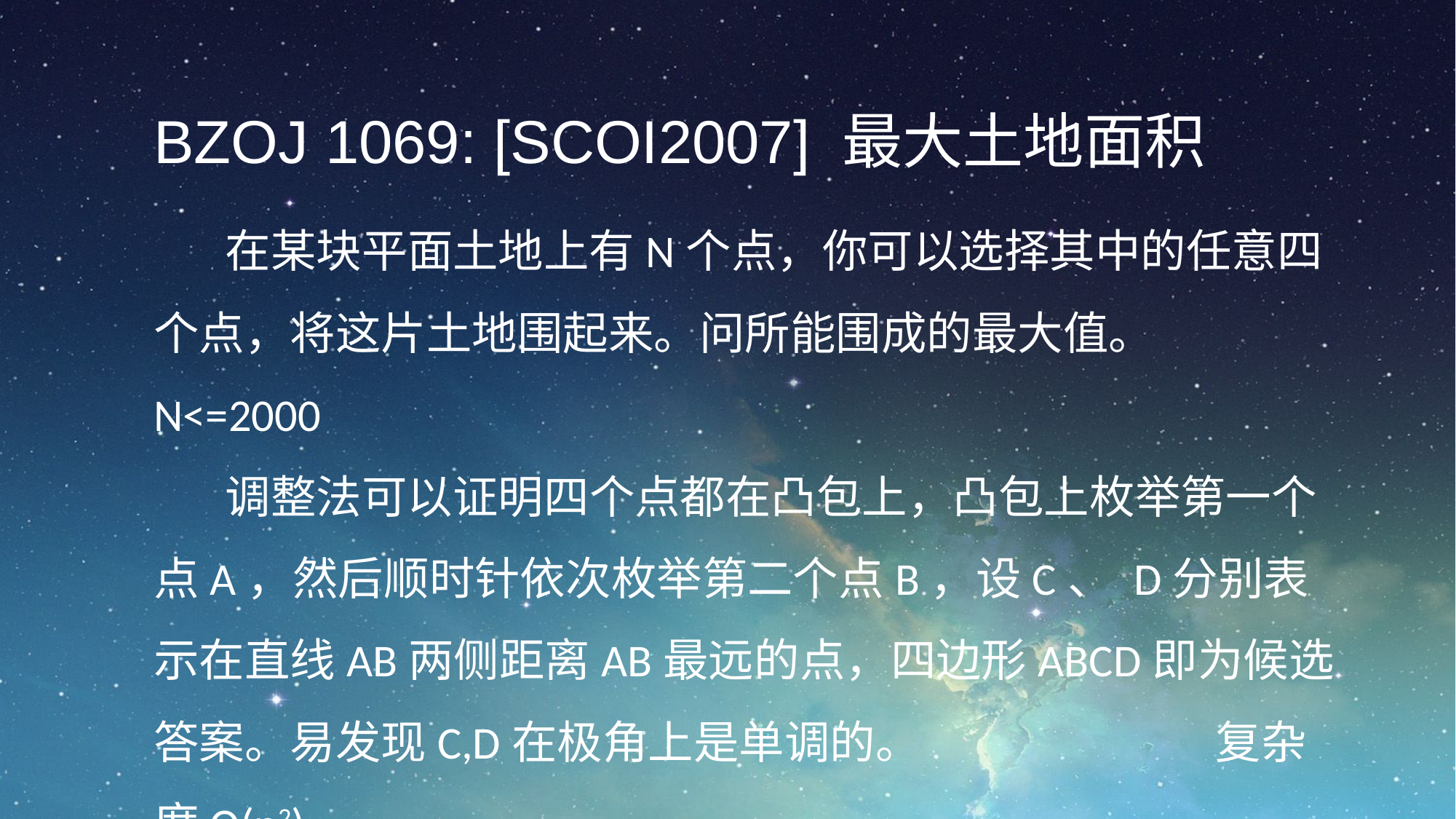

BZOJ 1069: [SCOI2007] 最大土地面积
在某块平面土地上有N个点，你可以选择其中的任意四个点，将这片土地围起来。问所能围成的最大值。 N<=2000
调整法可以证明四个点都在凸包上，凸包上枚举第一个点A，然后顺时针依次枚举第二个点B，设C、 D分别表示在直线AB两侧距离AB最远的点，四边形ABCD即为候选答案。易发现C,D在极角上是单调的。                             复杂度O(n2)